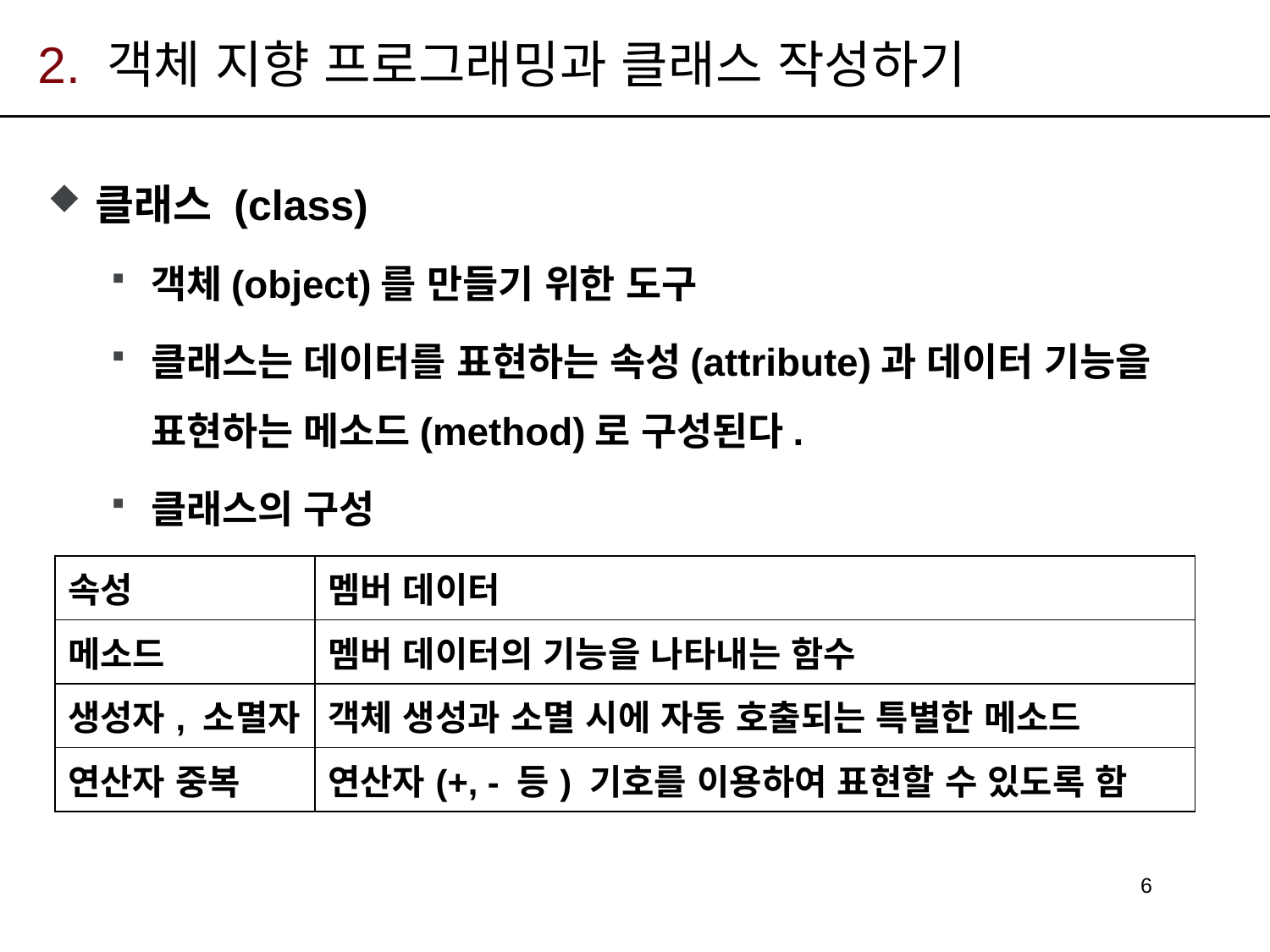

# 2. 객체 지향 프로그래밍과 클래스 작성하기
클래스 (class)
객체(object)를 만들기 위한 도구
클래스는 데이터를 표현하는 속성(attribute)과 데이터 기능을 표현하는 메소드(method)로 구성된다.
클래스의 구성

| 속성 | 멤버 데이터 |
| --- | --- |
| 메소드 | 멤버 데이터의 기능을 나타내는 함수 |
| 생성자, 소멸자 | 객체 생성과 소멸 시에 자동 호출되는 특별한 메소드 |
| 연산자 중복 | 연산자(+, - 등) 기호를 이용하여 표현할 수 있도록 함 |
6